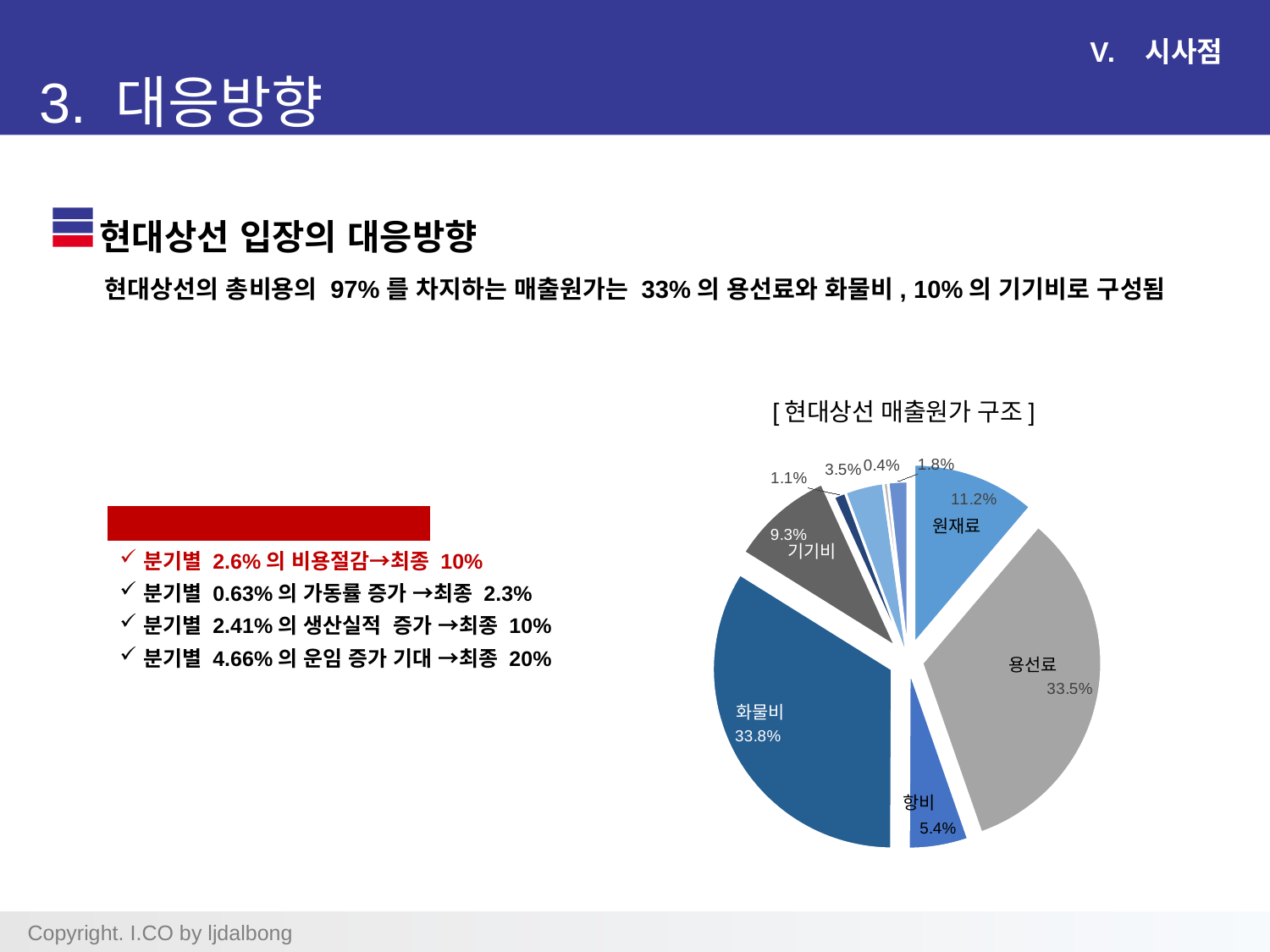

시사점
3. 대응방향
현대상선 입장의 대응방향
현대상선의 총비용의 97%를 차지하는 매출원가는 33%의 용선료와 화물비, 10%의 기기비로 구성됨

### Chart: [현대상선 매출원가 구조]

| Category |  |
|---|---|
| 재고자산의 변동 등(원재료) | 0.11195697628609146 |
| 용선료 | 0.33470774550809257 |
| 항비 | 0.05401918940849518 |
| 화물비 | 0.33820246051303315 |
| 기기비 | 0.0931526240461754 |
| 급여 | 0.01118675691444912 |
| 감가상각비(유형자산, 무형자산, 투자부동산) | 0.03476833576620496 |
| 터미널비 | 0.0043750725765143465 |
| 기타 | 0.01763083898094381 |
원재료
기기비
용선료
화물비
항비
2017년 Goal : 비용절감
분기별 2.6%의 비용절감→최종 10%
분기별 0.63%의 가동률 증가 →최종 2.3%
분기별 2.41%의 생산실적  증가 →최종 10%
분기별 4.66%의 운임 증가 기대 →최종 20%